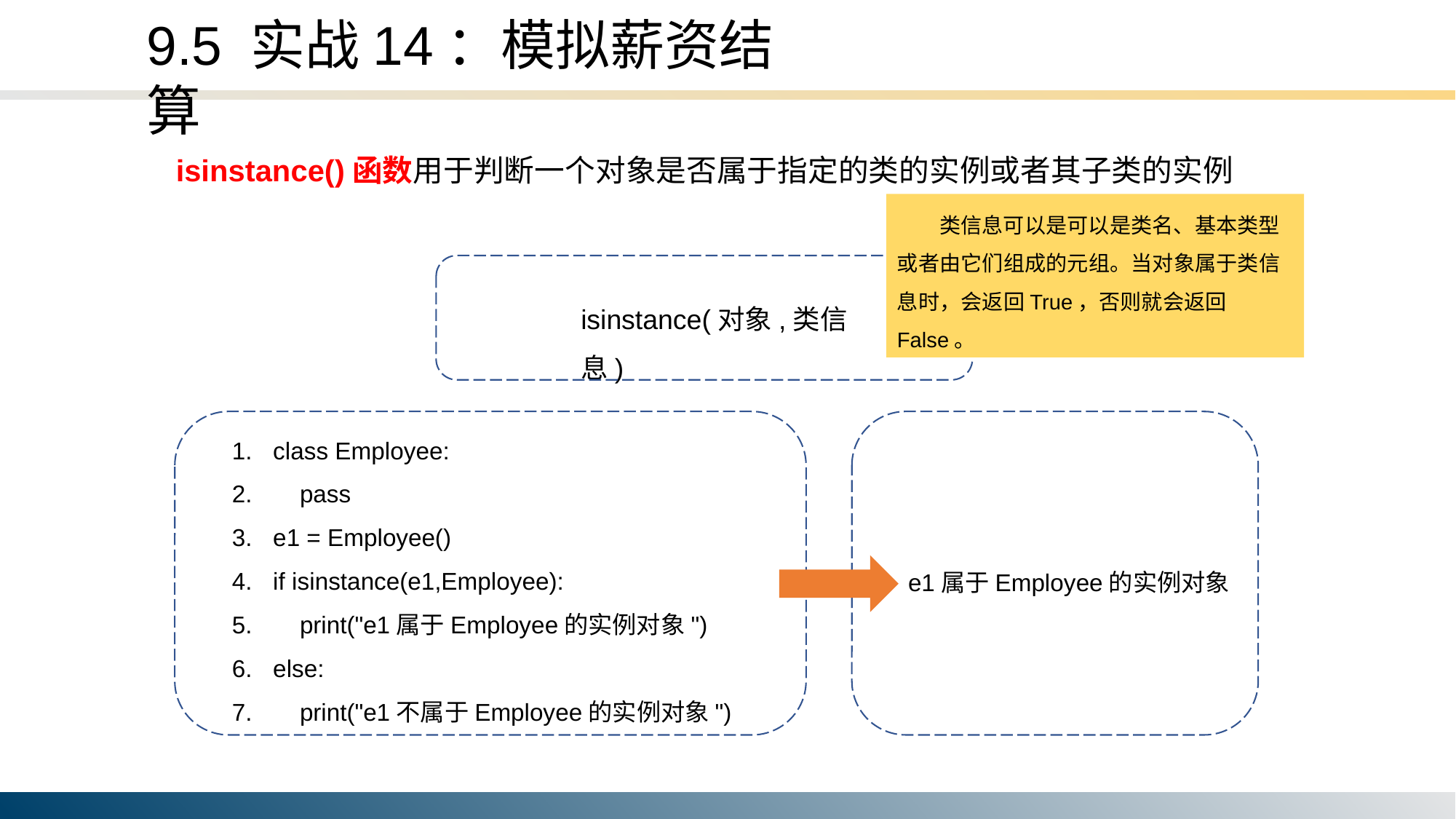

9.5 实战14：模拟薪资结算
isinstance()函数用于判断一个对象是否属于指定的类的实例或者其子类的实例
类信息可以是可以是类名、基本类型或者由它们组成的元组。当对象属于类信息时，会返回True，否则就会返回False。

isinstance(对象,类信息)

class Employee:
    pass
e1 = Employee()
if isinstance(e1,Employee):
    print("e1属于Employee的实例对象")
else:
    print("e1不属于Employee的实例对象")
e1属于Employee的实例对象